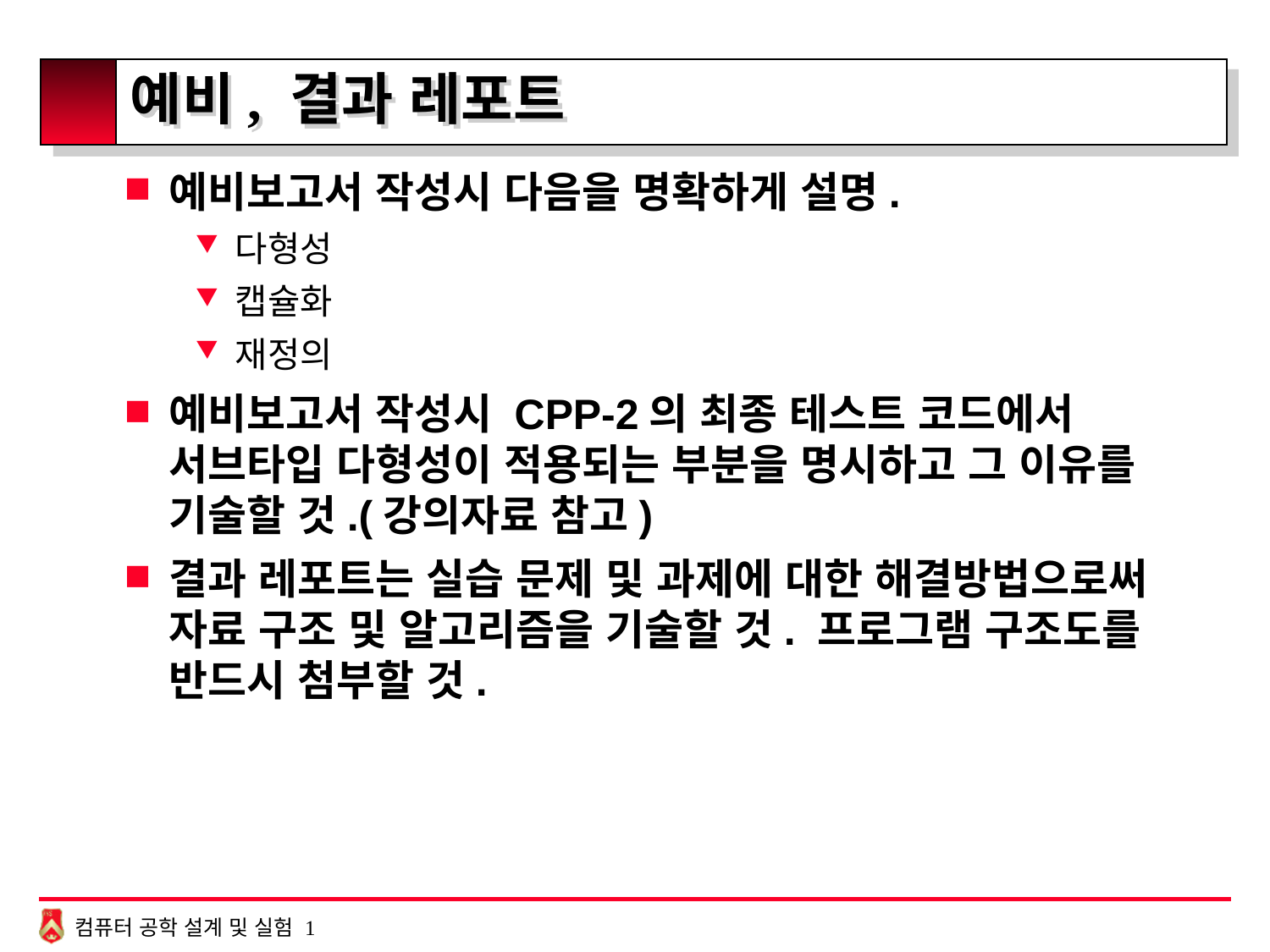

# 예비, 결과 레포트
예비보고서 작성시 다음을 명확하게 설명.
다형성
캡슐화
재정의
예비보고서 작성시 CPP-2의 최종 테스트 코드에서 서브타입 다형성이 적용되는 부분을 명시하고 그 이유를 기술할 것.(강의자료 참고)
결과 레포트는 실습 문제 및 과제에 대한 해결방법으로써 자료 구조 및 알고리즘을 기술할 것. 프로그램 구조도를 반드시 첨부할 것.